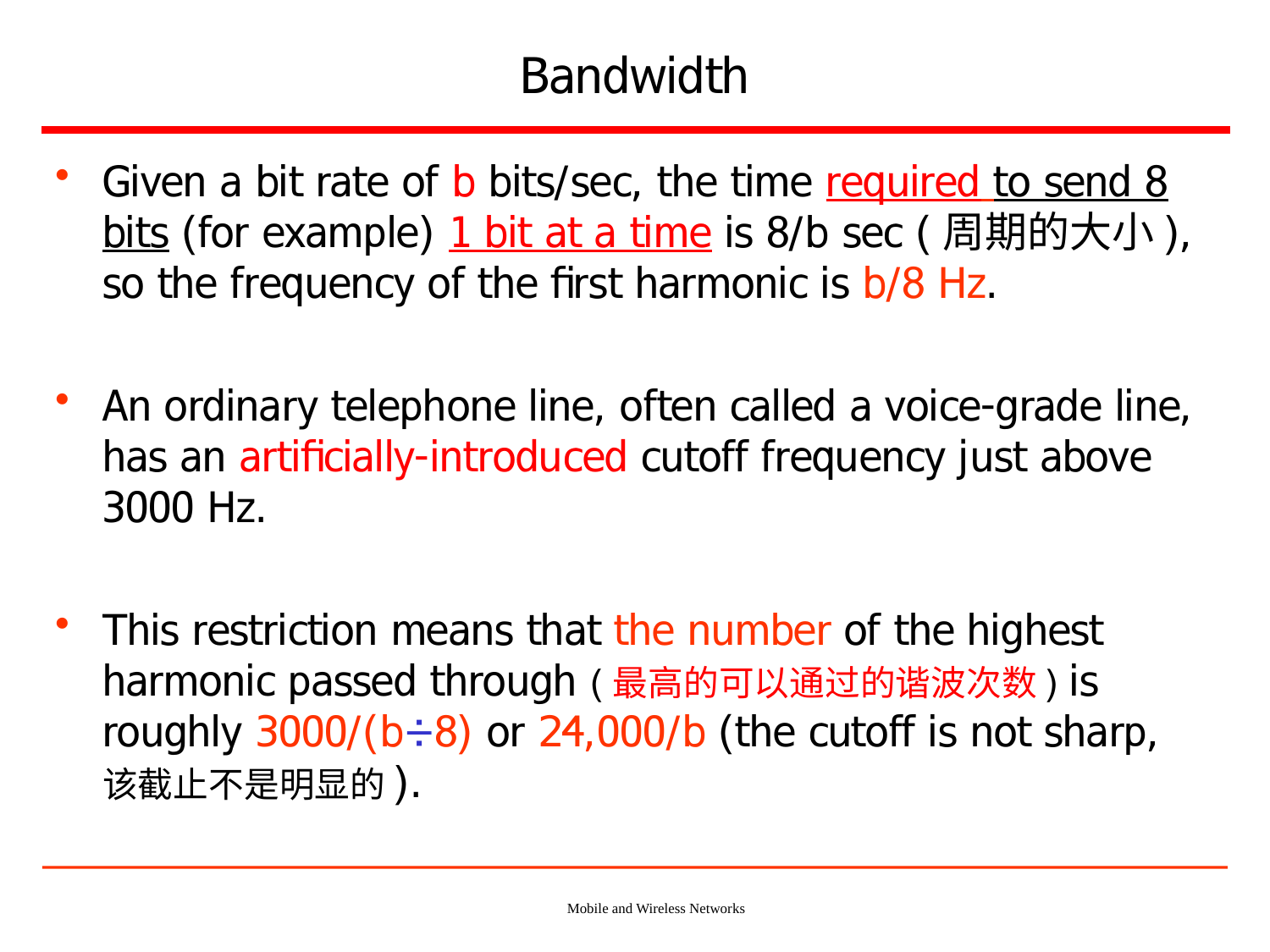

# Bandwidth

Given a bit rate of b bits/sec, the time required to send 8 bits (for example) 1 bit at a time is 8/b sec (周期的大小), so the frequency of the first harmonic is b/8 Hz.

An ordinary telephone line, often called a voice-grade line, has an artificially-introduced cutoff frequency just above 3000 Hz.

This restriction means that the number of the highest harmonic passed through (最高的可以通过的谐波次数) is roughly 3000/(b÷8) or 24,000/b (the cutoff is not sharp, 该截止不是明显的).
Mobile and Wireless Networks